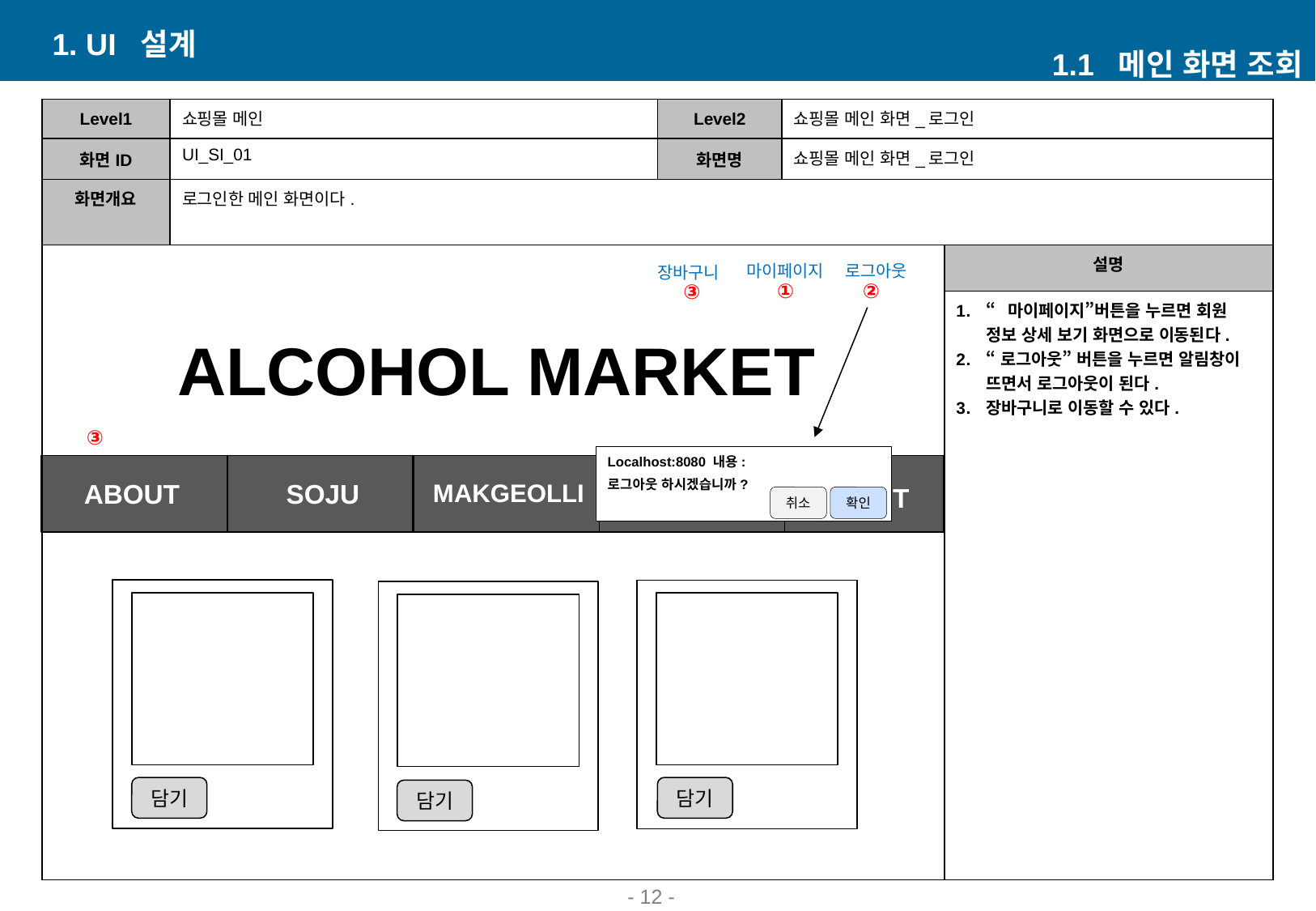

1. UI  설계
1.1  메인 화면 조회
| Level1 | 쇼핑몰 메인 | Level2 | 쇼핑몰 메인 화면\_로그인 |  |
| --- | --- | --- | --- | --- |
| 화면ID | UI\_SI\_01 | 화면명 | 쇼핑몰 메인 화면\_로그인 |  |
| 화면개요 | 로그인한 메인 화면이다. |  |  |  |
|  |  |  |  | 설명 |
|  |  |  |  | “마이페이지”버튼을 누르면 회원 정보 상세 보기 화면으로 이동된다. “로그아웃” 버튼을 누르면 알림창이 뜨면서 로그아웃이 된다. 장바구니로 이동할 수 있다. |
마이페이지
로그아웃
장바구니
②
①
③
ALCOHOL MARKET
③
Localhost:8080 내용:
로그아웃 하시겠습니까?

ABOUT
SOJU
MAKGEOLLI
BEER
EVENT
취소
확인

담기
담기
담기
- 12 -